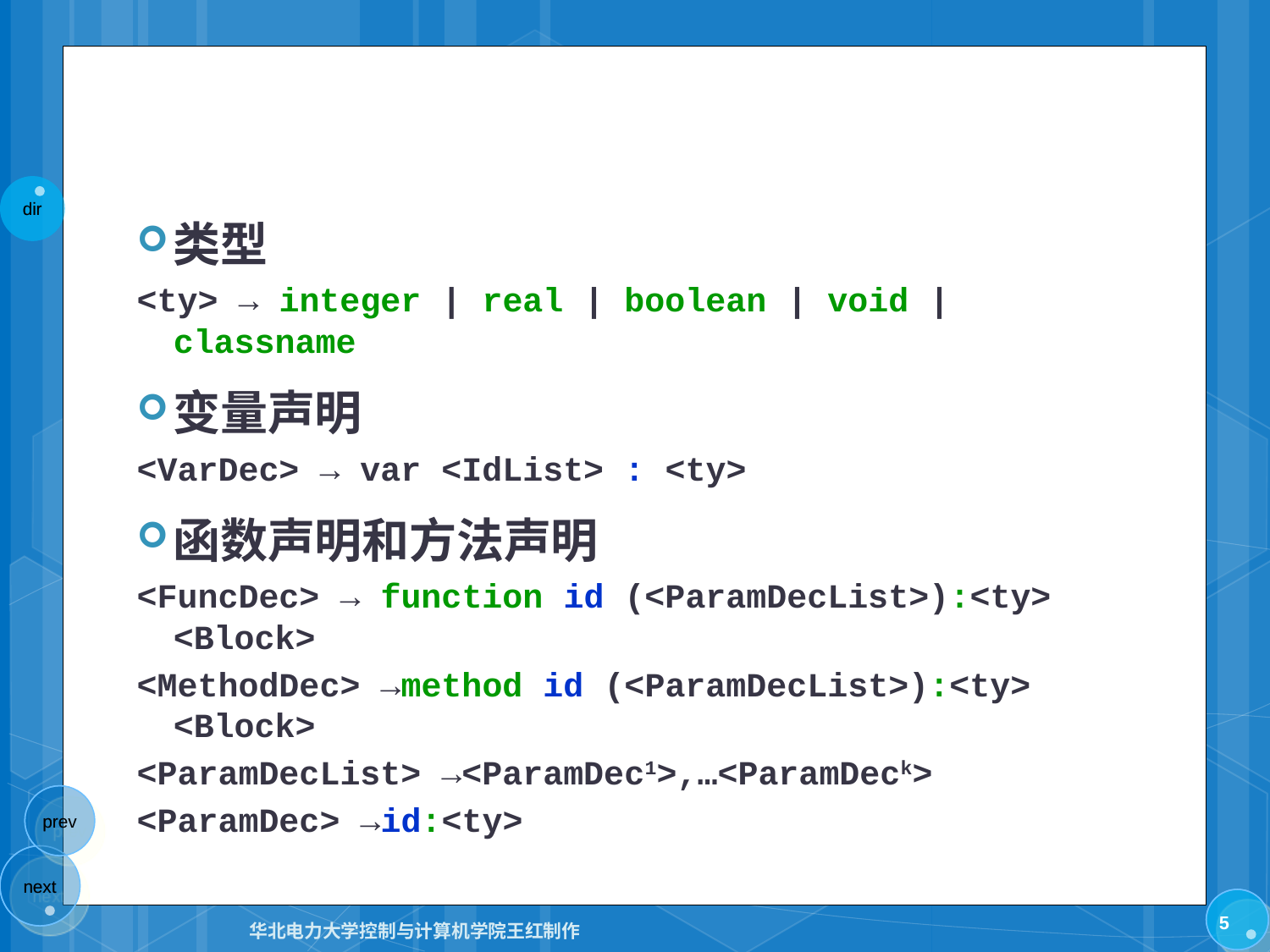

#
类型
<ty> → integer | real | boolean | void | classname
变量声明
<VarDec> → var <IdList> : <ty>
函数声明和方法声明
<FuncDec> → function id (<ParamDecList>):<ty> <Block>
<MethodDec> →method id (<ParamDecList>):<ty> <Block>
<ParamDecList> →<ParamDec1>,…<ParamDeck>
<ParamDec> →id:<ty>
5
华北电力大学控制与计算机学院王红制作